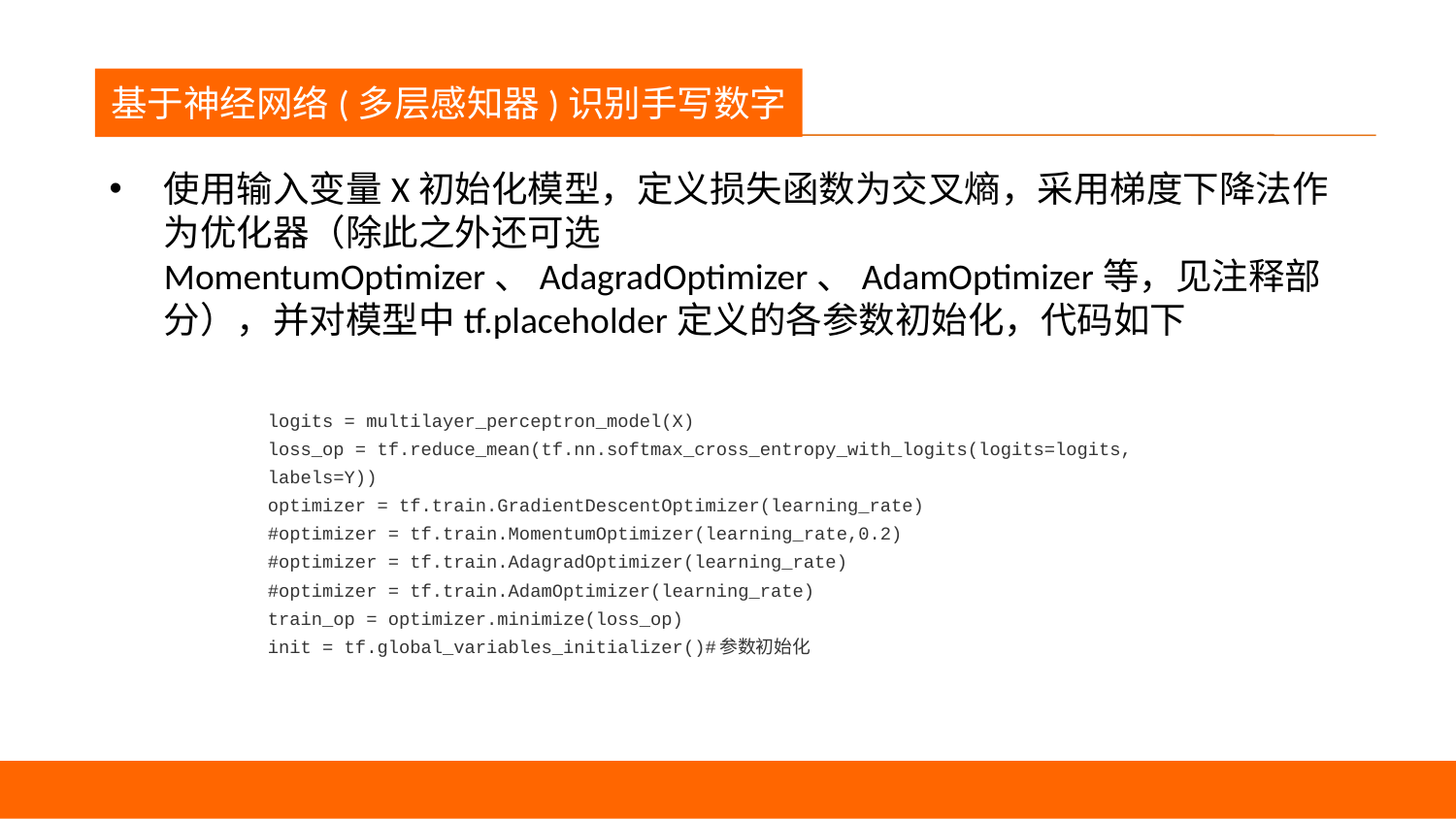

议程
基于神经网络(多层感知器)识别手写数字

使用输入变量X初始化模型，定义损失函数为交叉熵，采用梯度下降法作为优化器（除此之外还可选MomentumOptimizer、AdagradOptimizer、AdamOptimizer等，见注释部分），并对模型中tf.placeholder定义的各参数初始化，代码如下
logits = multilayer_perceptron_model(X)
loss_op = tf.reduce_mean(tf.nn.softmax_cross_entropy_with_logits(logits=logits, labels=Y))
optimizer = tf.train.GradientDescentOptimizer(learning_rate)
#optimizer = tf.train.MomentumOptimizer(learning_rate,0.2)
#optimizer = tf.train.AdagradOptimizer(learning_rate)
#optimizer = tf.train.AdamOptimizer(learning_rate)
train_op = optimizer.minimize(loss_op)
init = tf.global_variables_initializer()#参数初始化